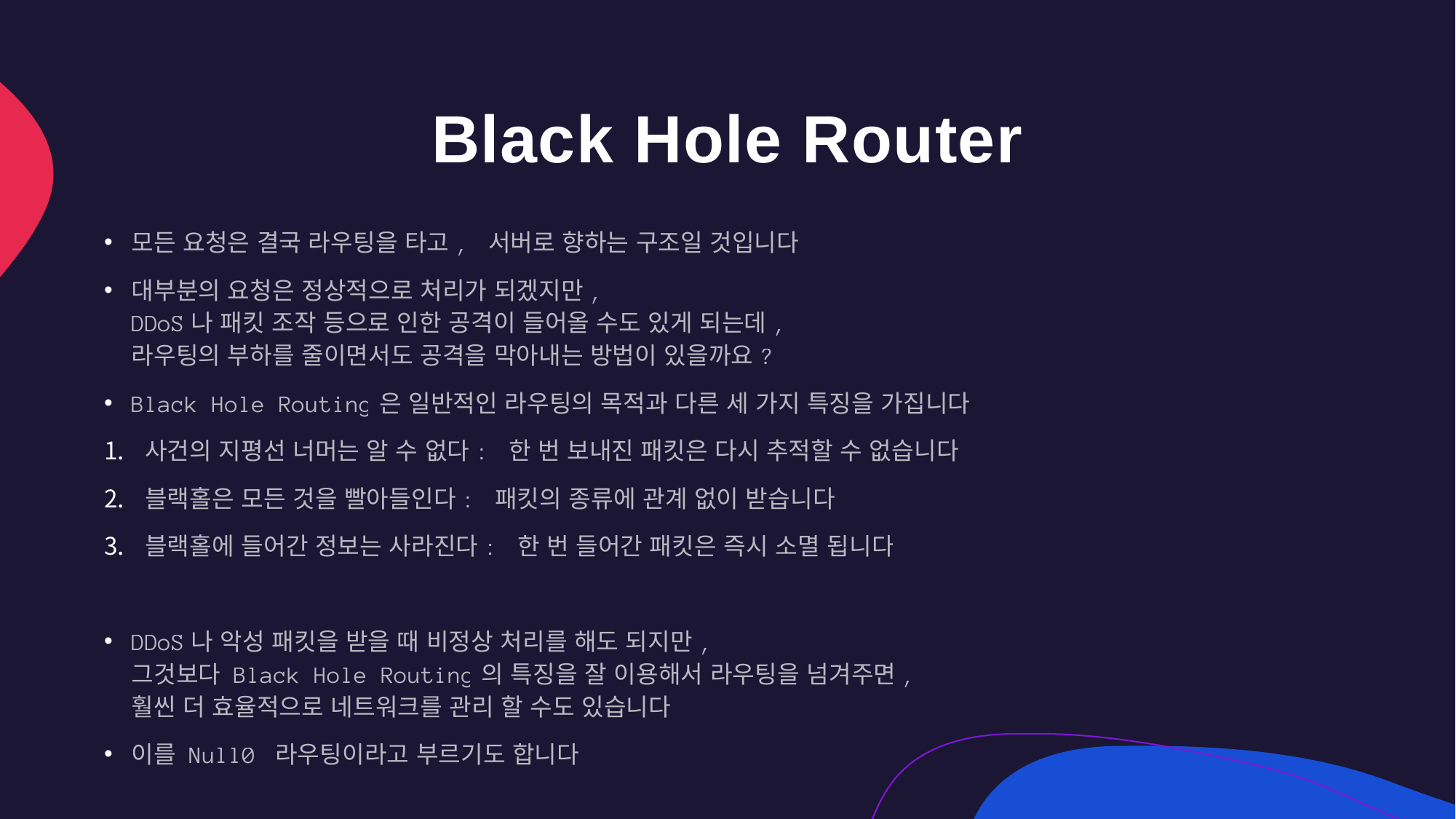

# Black Hole Router
모든 요청은 결국 라우팅을 타고, 서버로 향하는 구조일 것입니다
대부분의 요청은 정상적으로 처리가 되겠지만,
DDoS나 패킷 조작 등으로 인한 공격이 들어올 수도 있게 되는데,
라우팅의 부하를 줄이면서도 공격을 막아내는 방법이 있을까요?
Black Hole Routing은 일반적인 라우팅의 목적과 다른 세 가지 특징을 가집니다
사건의 지평선 너머는 알 수 없다: 한 번 보내진 패킷은 다시 추적할 수 없습니다
블랙홀은 모든 것을 빨아들인다: 패킷의 종류에 관계 없이 받습니다
블랙홀에 들어간 정보는 사라진다: 한 번 들어간 패킷은 즉시 소멸 됩니다

DDoS나 악성 패킷을 받을 때 비정상 처리를 해도 되지만,
그것보다 Black Hole Routing의 특징을 잘 이용해서 라우팅을 넘겨주면,
훨씬 더 효율적으로 네트워크를 관리 할 수도 있습니다
이를 Null0 라우팅이라고 부르기도 합니다